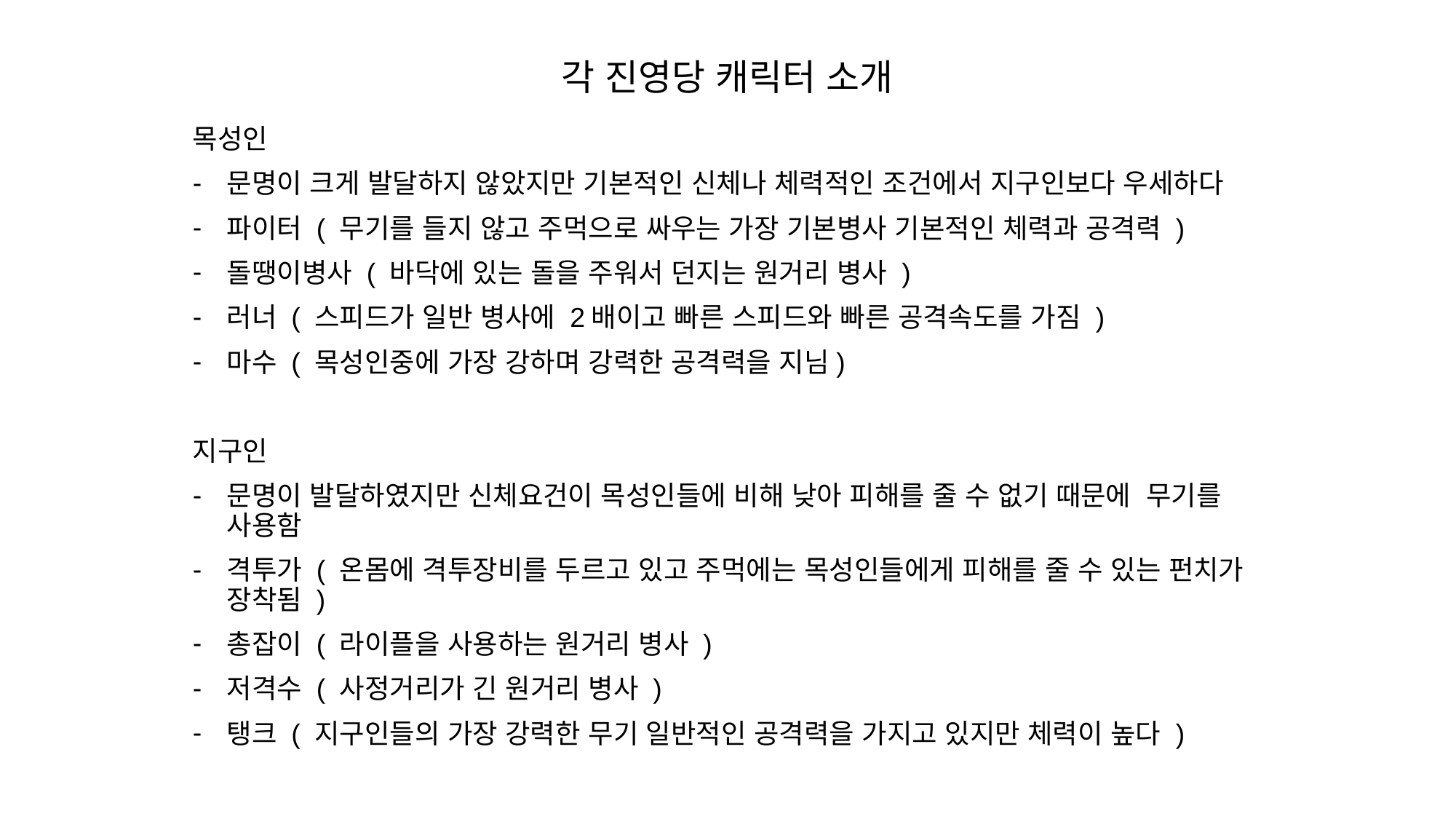

# 각 진영당 캐릭터 소개
목성인
문명이 크게 발달하지 않았지만 기본적인 신체나 체력적인 조건에서 지구인보다 우세하다
파이터 ( 무기를 들지 않고 주먹으로 싸우는 가장 기본병사 기본적인 체력과 공격력 )
돌땡이병사 ( 바닥에 있는 돌을 주워서 던지는 원거리 병사 )
러너 ( 스피드가 일반 병사에 2배이고 빠른 스피드와 빠른 공격속도를 가짐 )
마수 ( 목성인중에 가장 강하며 강력한 공격력을 지님)

지구인
문명이 발달하였지만 신체요건이 목성인들에 비해 낮아 피해를 줄 수 없기 때문에  무기를 사용함
격투가 ( 온몸에 격투장비를 두르고 있고 주먹에는 목성인들에게 피해를 줄 수 있는 펀치가 장착됨 )
총잡이 ( 라이플을 사용하는 원거리 병사 )
저격수 ( 사정거리가 긴 원거리 병사 )
탱크 ( 지구인들의 가장 강력한 무기 일반적인 공격력을 가지고 있지만 체력이 높다 )